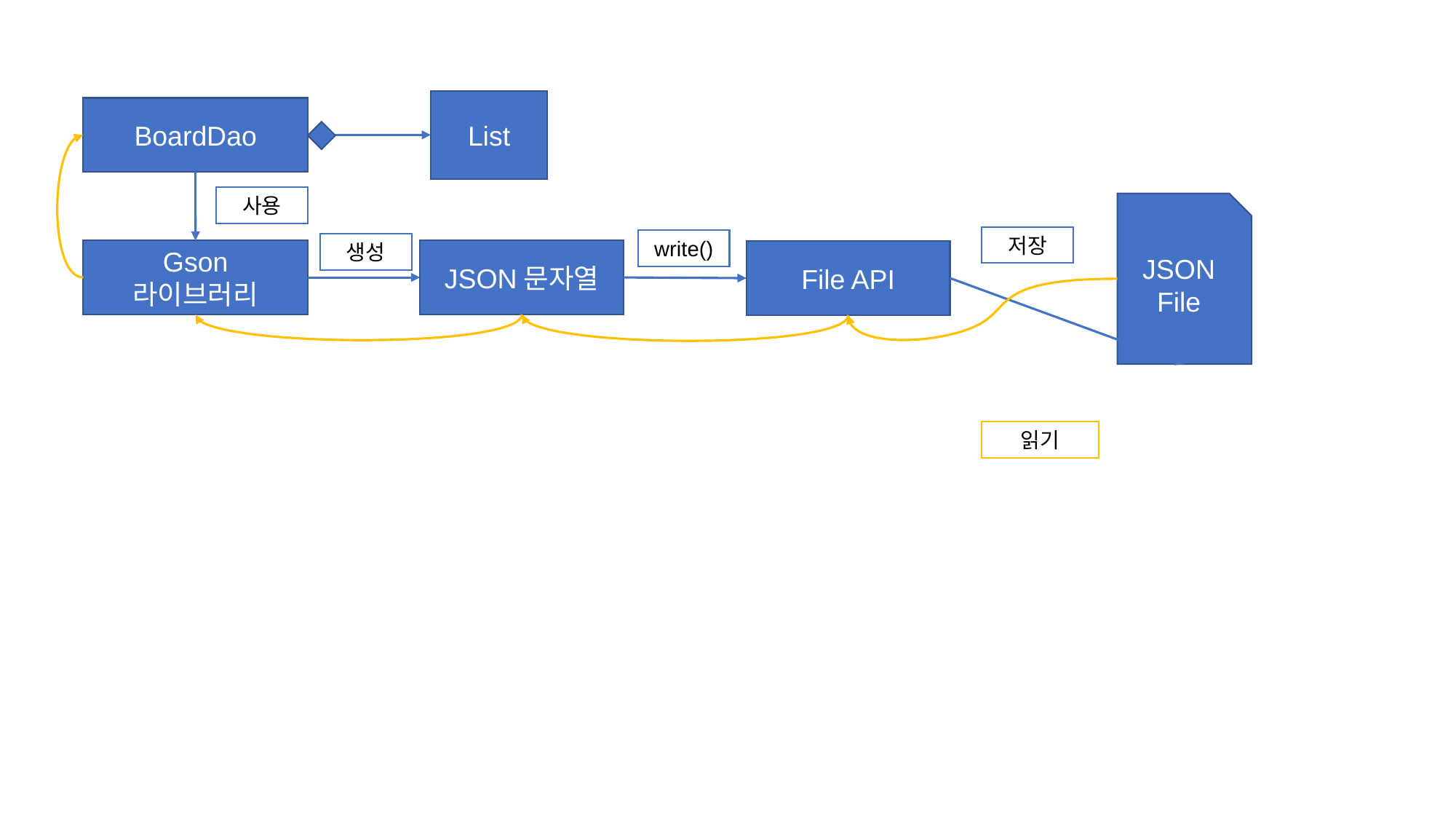

List
BoardDao

사용
JSON
File
저장
write()
생성
JSON문자열
Gson
라이브러리
File API
읽기